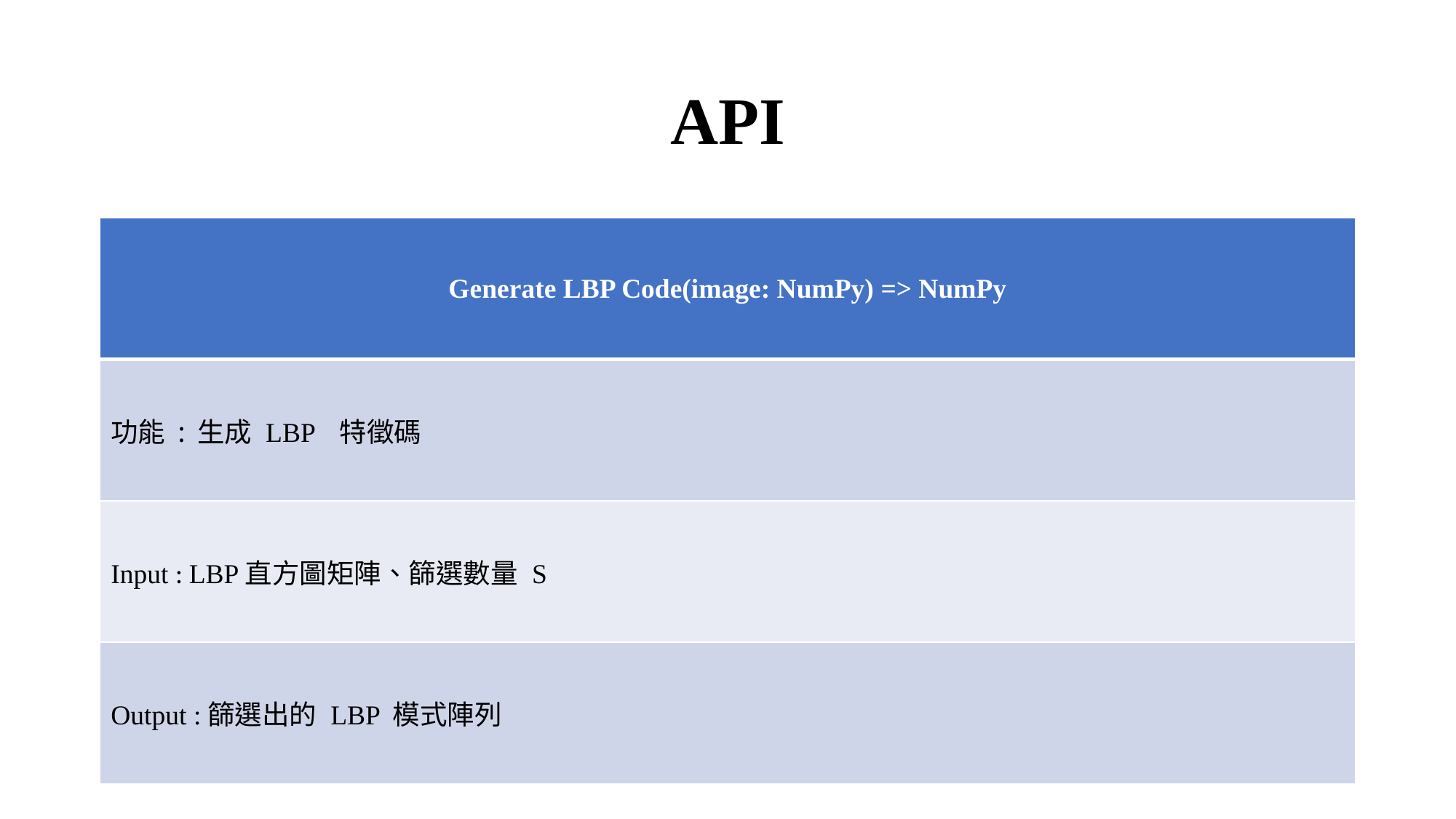

# API
| Generate LBP Code(image: NumPy) => NumPy |
| --- |
| 功能:生成 LBP 特徵碼 |
| Input : LBP直方圖矩陣、篩選數量 S |
| Output :篩選出的 LBP 模式陣列 |